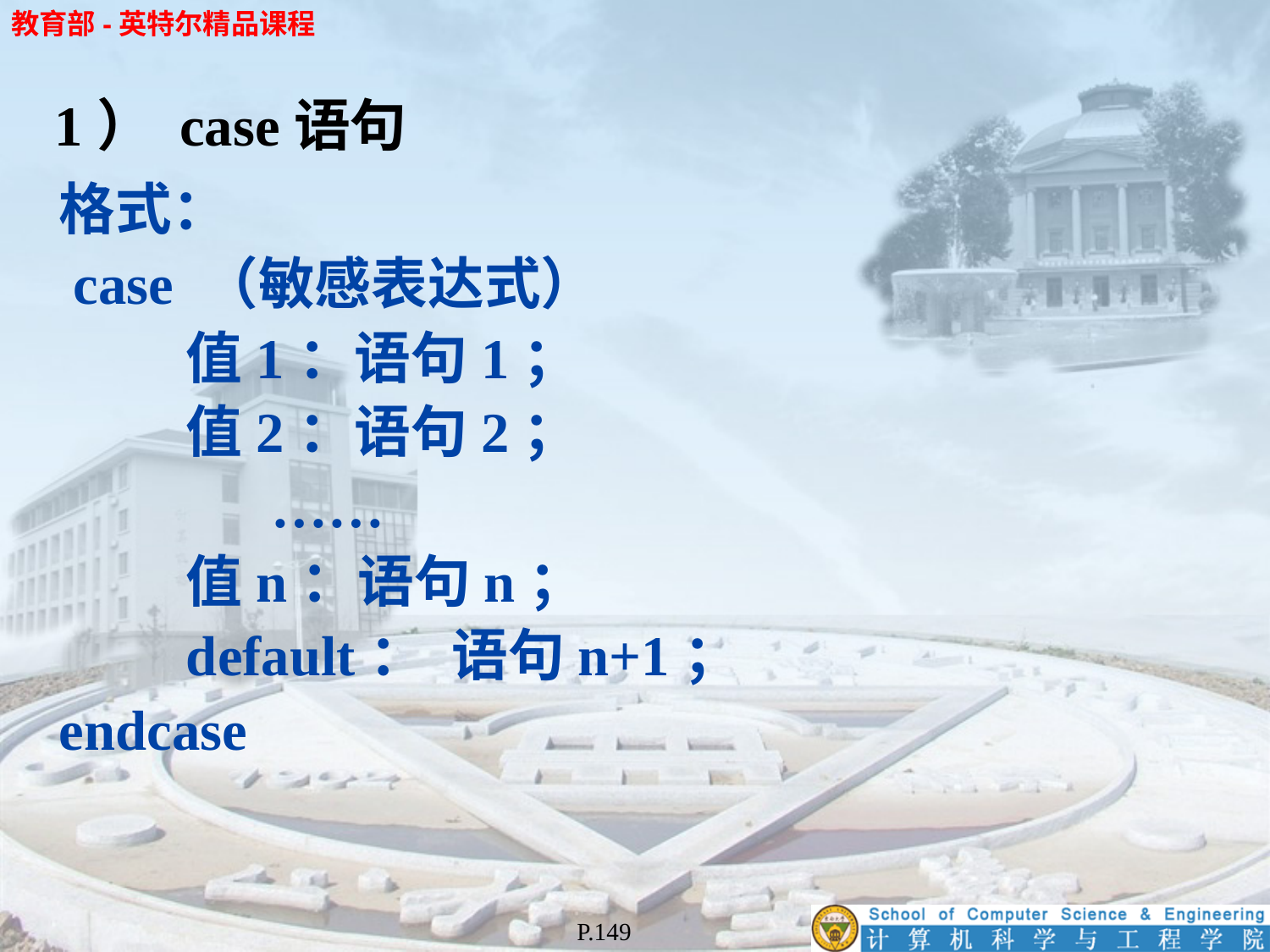

1） case语句
格式：
 case （敏感表达式）
	值1：语句1；
	值2：语句2；
	      ……
	值n：语句n；
	default：  语句n+1；
endcase
P.149